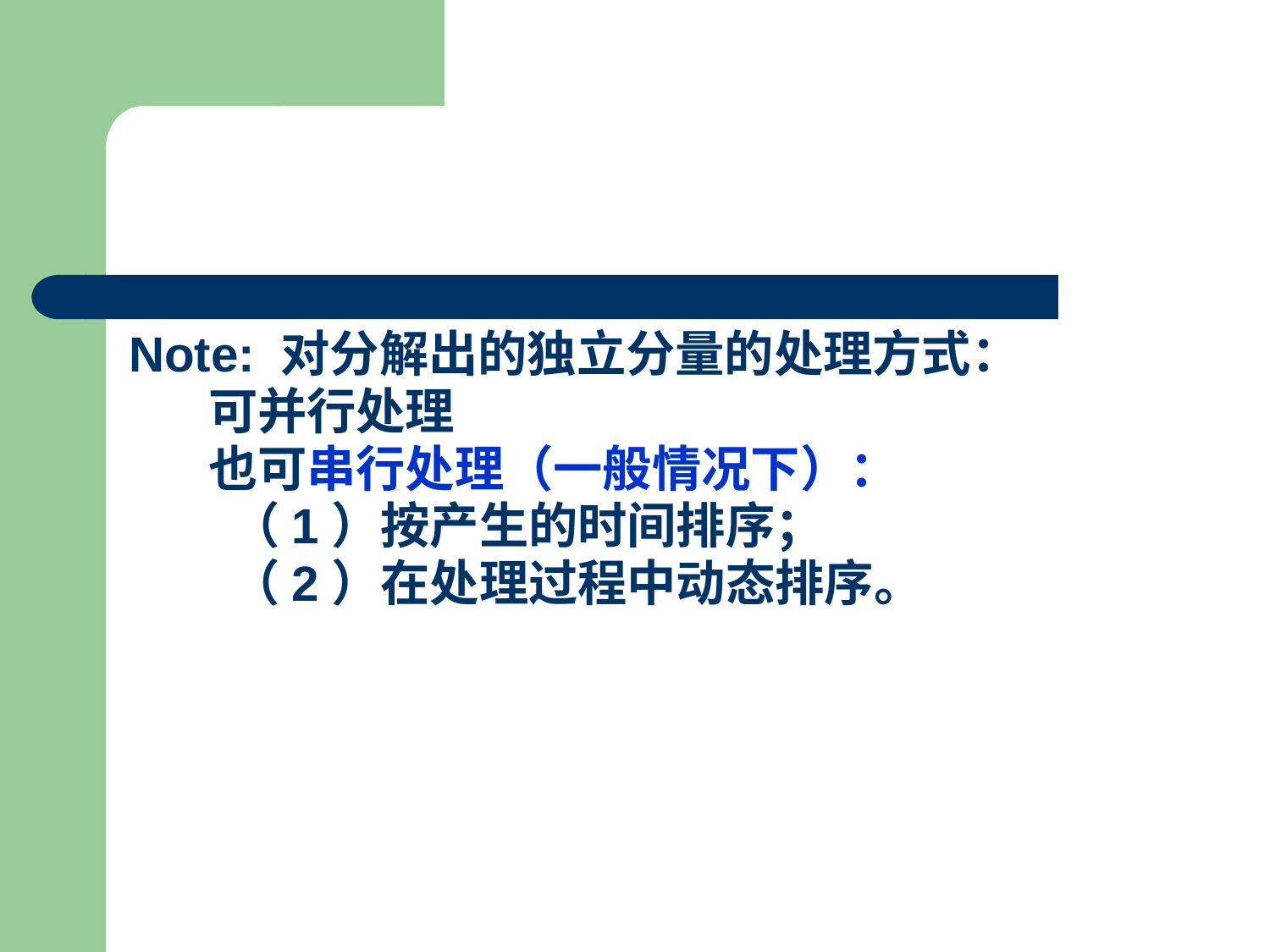

#
Note: 对分解出的独立分量的处理方式：
      可并行处理
      也可串行处理（一般情况下）：
        （1）按产生的时间排序；
        （2）在处理过程中动态排序。
51